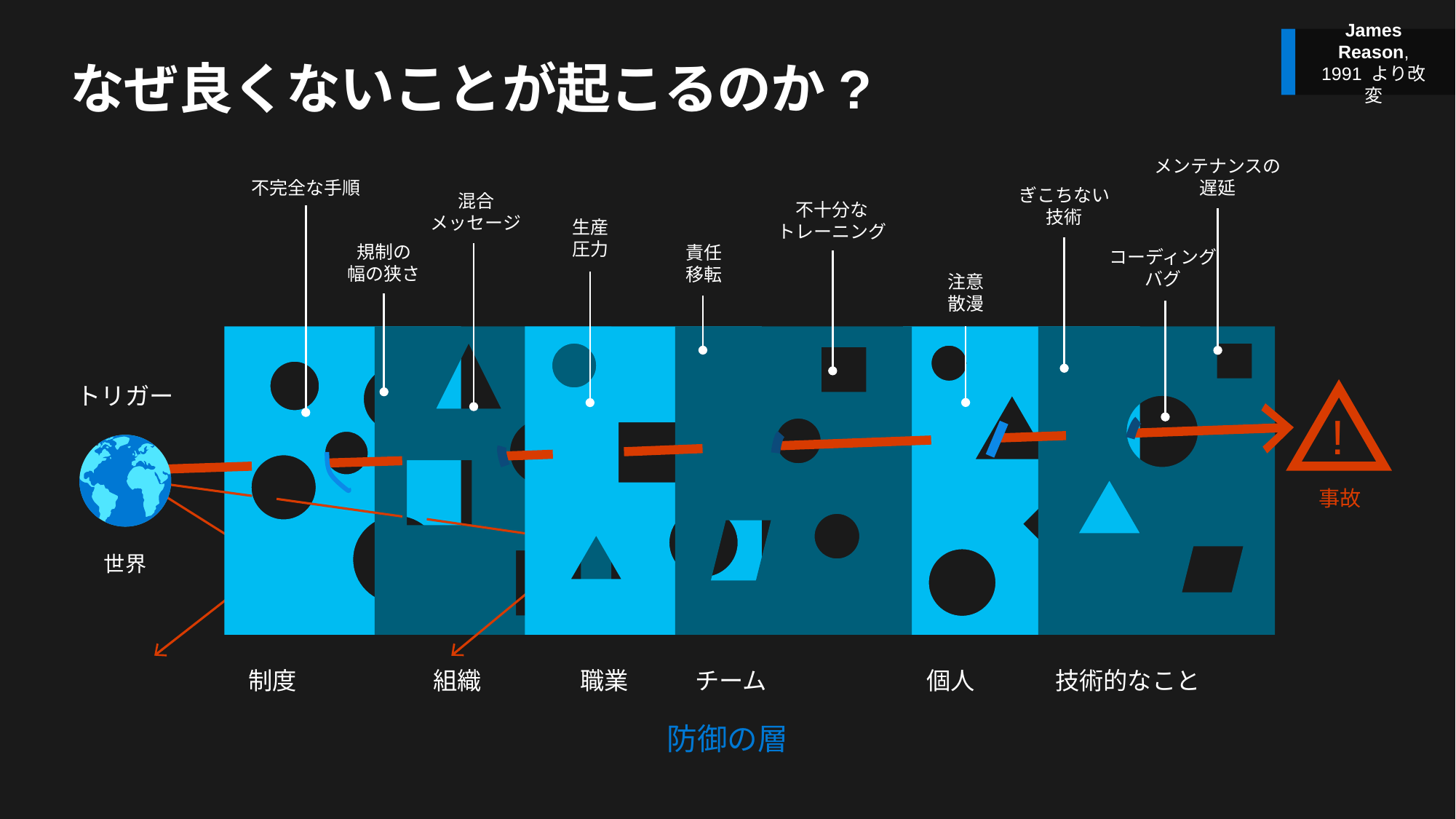

James Reason, 1991 より改変
# なぜ良くないことが起こるのか?
不完全な手順

メンテナンスの
遅延

ぎこちない
技術

混合
メッセージ

不十分な
トレーニング

生産
圧力

規制の
幅の狭さ

責任
移転

コーディング
バグ

注意
散漫

制度

組織

職業

チーム

個人

技術的なこと
トリガー

世界

!
事故

防御の層